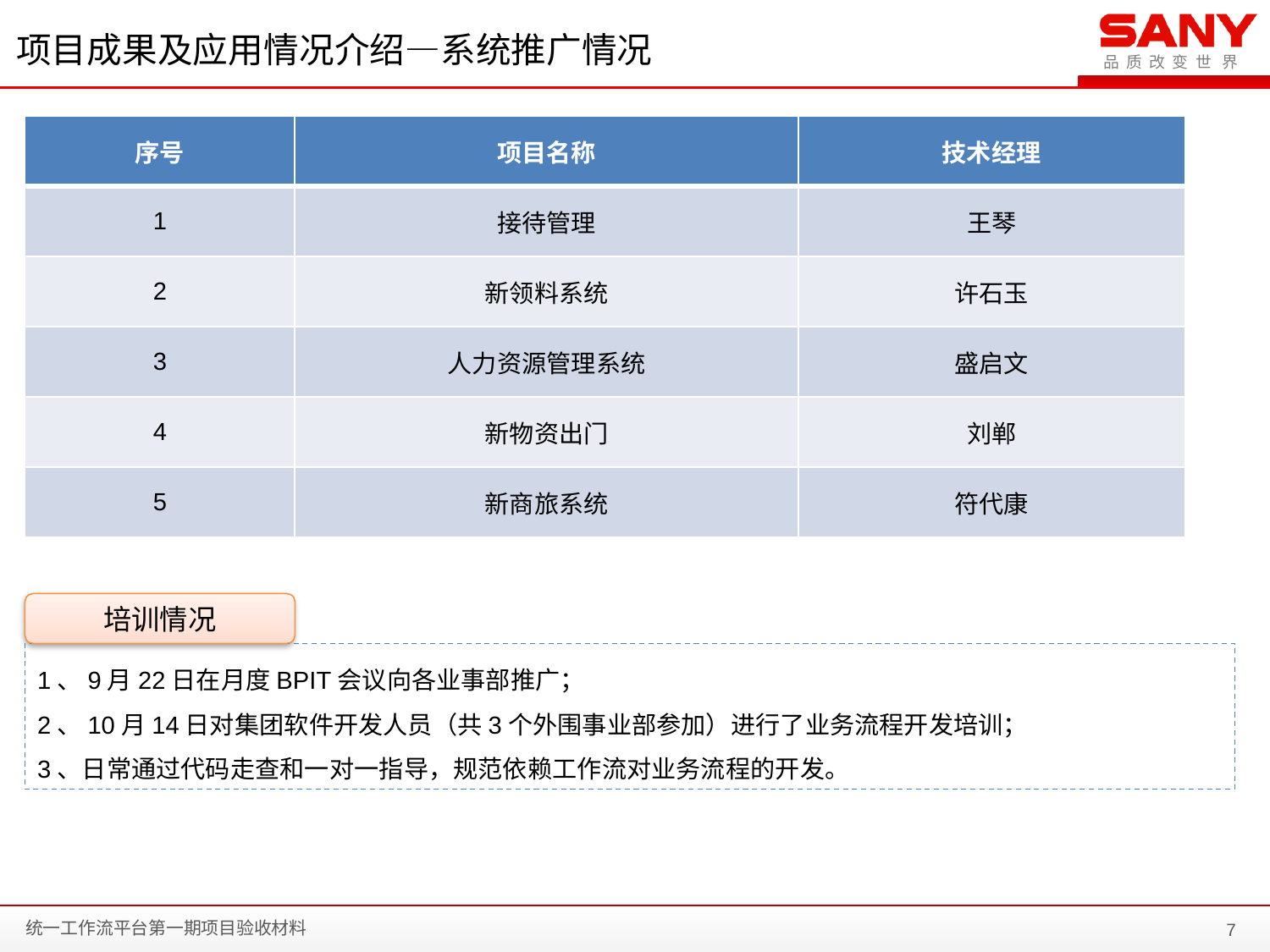

# 项目成果及应用情况介绍—系统推广情况
| 序号 | 项目名称 | 技术经理 |
| --- | --- | --- |
| 1 | 接待管理 | 王琴 |
| 2 | 新领料系统 | 许石玉 |
| 3 | 人力资源管理系统 | 盛启文 |
| 4 | 新物资出门 | 刘郸 |
| 5 | 新商旅系统 | 符代康 |
培训情况
1、9月22日在月度BPIT会议向各业事部推广；
2、10月14日对集团软件开发人员（共3个外围事业部参加）进行了业务流程开发培训；
3、日常通过代码走查和一对一指导，规范依赖工作流对业务流程的开发。
7
统一工作流平台第一期项目验收材料